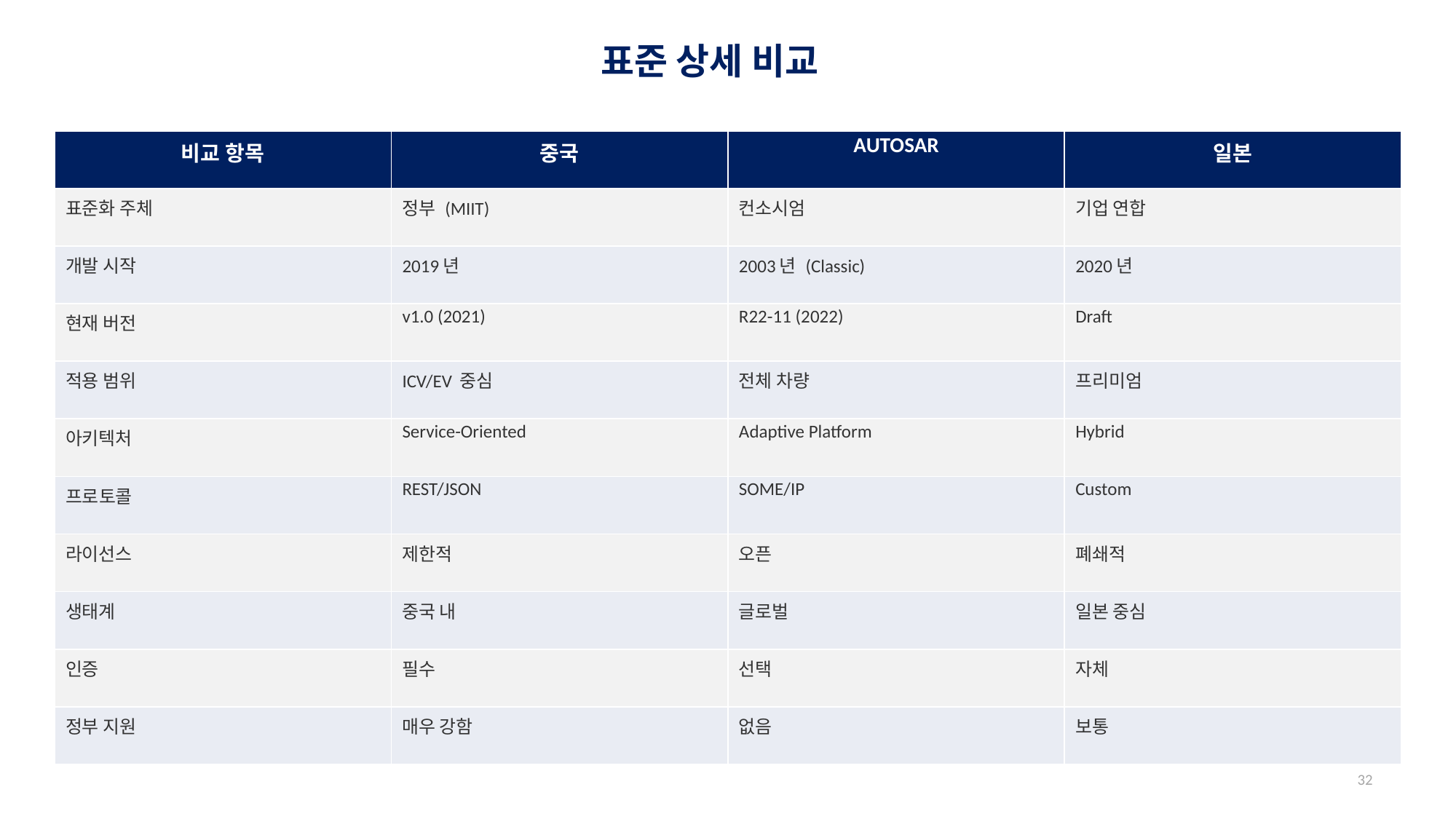

표준 상세 비교
#
| 비교 항목 | 중국 | AUTOSAR | 일본 |
| --- | --- | --- | --- |
| 표준화 주체 | 정부 (MIIT) | 컨소시엄 | 기업 연합 |
| 개발 시작 | 2019년 | 2003년 (Classic) | 2020년 |
| 현재 버전 | v1.0 (2021) | R22-11 (2022) | Draft |
| 적용 범위 | ICV/EV 중심 | 전체 차량 | 프리미엄 |
| 아키텍처 | Service-Oriented | Adaptive Platform | Hybrid |
| 프로토콜 | REST/JSON | SOME/IP | Custom |
| 라이선스 | 제한적 | 오픈 | 폐쇄적 |
| 생태계 | 중국 내 | 글로벌 | 일본 중심 |
| 인증 | 필수 | 선택 | 자체 |
| 정부 지원 | 매우 강함 | 없음 | 보통 |
32